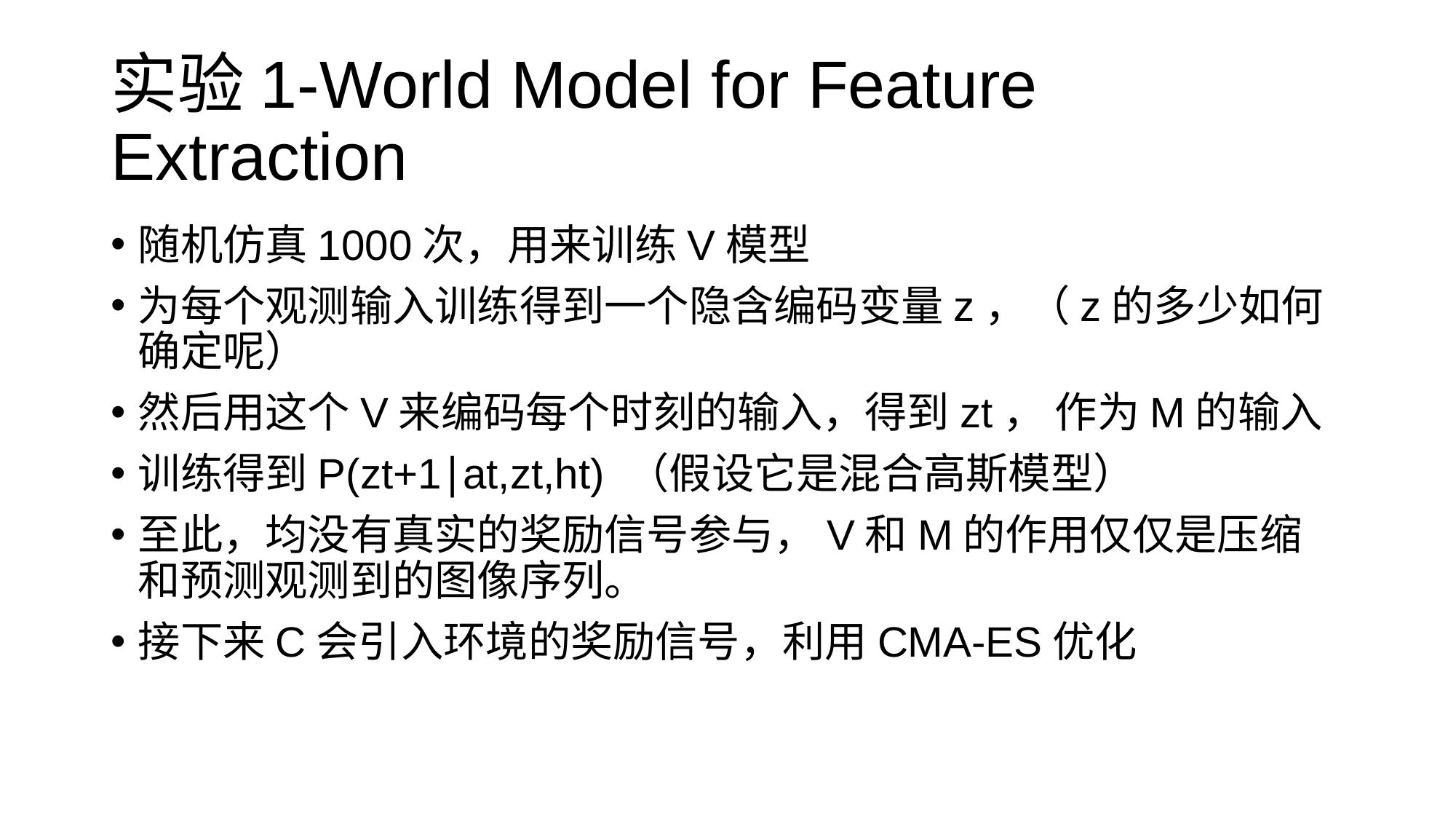

# 实验1-World Model for Feature Extraction
随机仿真1000次，用来训练V模型
为每个观测输入训练得到一个隐含编码变量z，（z的多少如何确定呢）
然后用这个V来编码每个时刻的输入，得到zt， 作为M的输入
训练得到P(zt+1∣at,zt,ht) （假设它是混合高斯模型）
至此，均没有真实的奖励信号参与，V和M的作用仅仅是压缩和预测观测到的图像序列。
接下来C会引入环境的奖励信号，利用CMA-ES优化